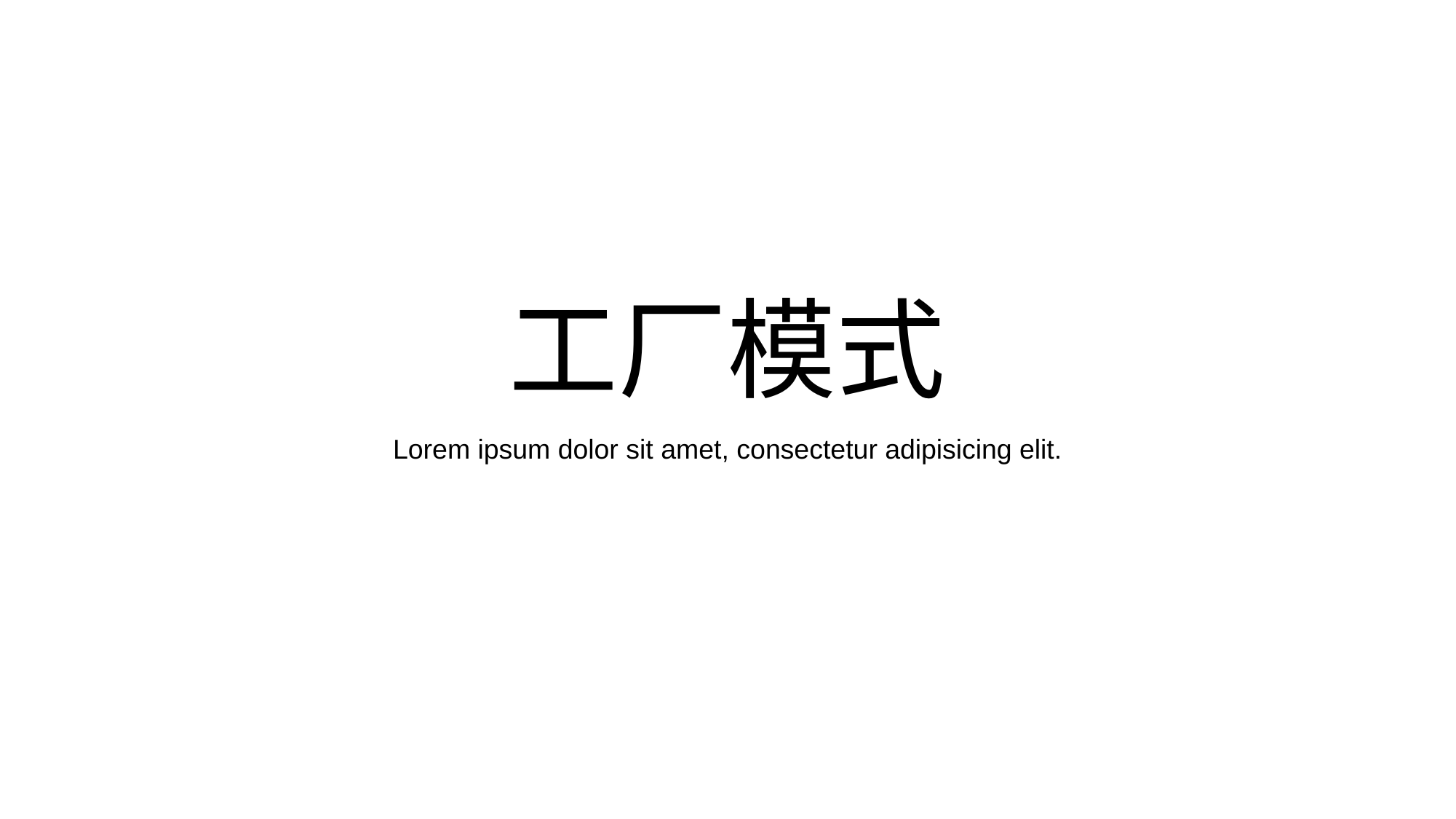

# 工厂模式
Lorem ipsum dolor sit amet, consectetur adipisicing elit.